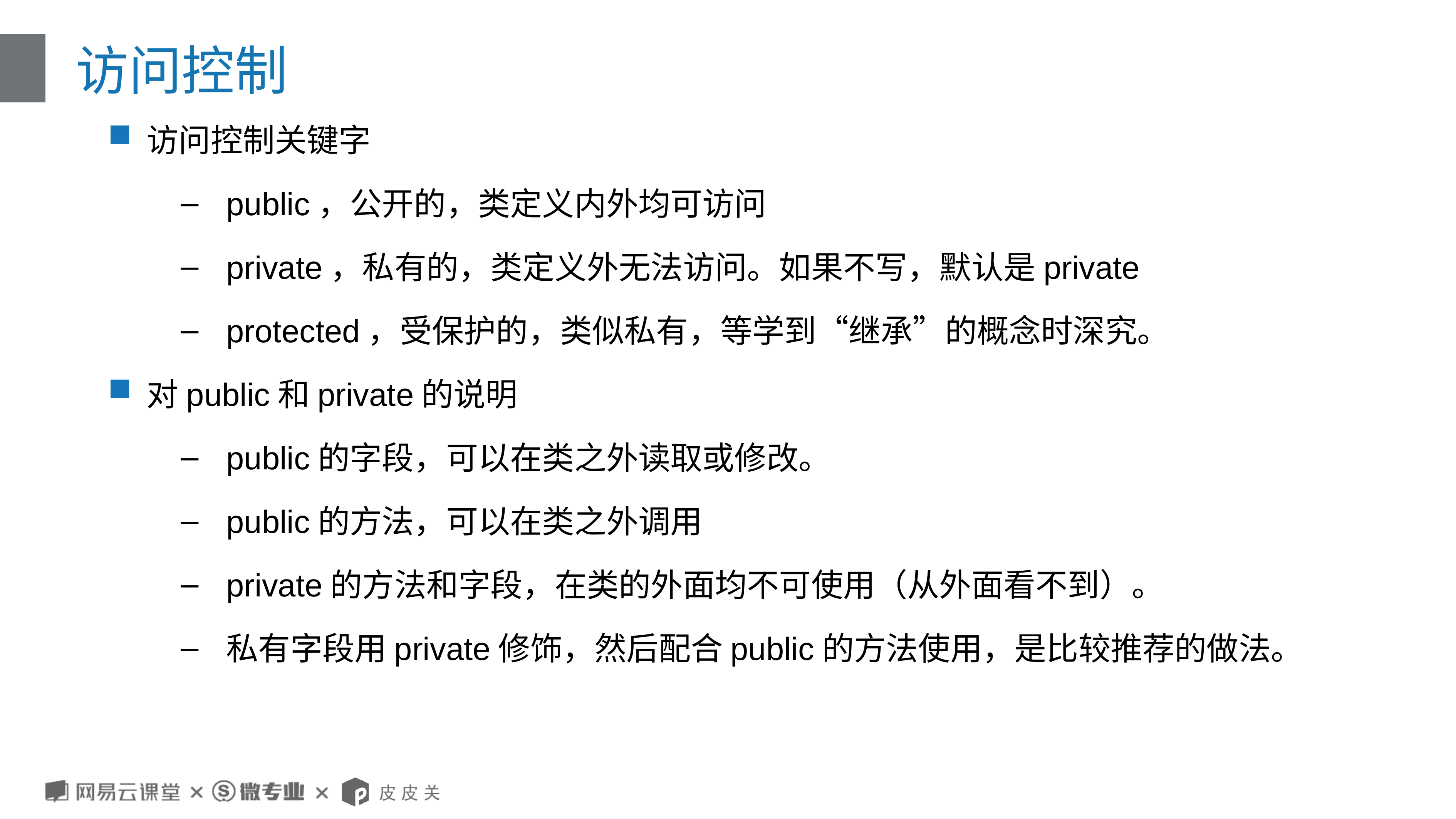

# 访问控制
访问控制关键字
public，公开的，类定义内外均可访问
private，私有的，类定义外无法访问。如果不写，默认是private
protected，受保护的，类似私有，等学到“继承”的概念时深究。
对public和private的说明
public的字段，可以在类之外读取或修改。
public的方法，可以在类之外调用
private的方法和字段，在类的外面均不可使用（从外面看不到）。
私有字段用private修饰，然后配合public的方法使用，是比较推荐的做法。